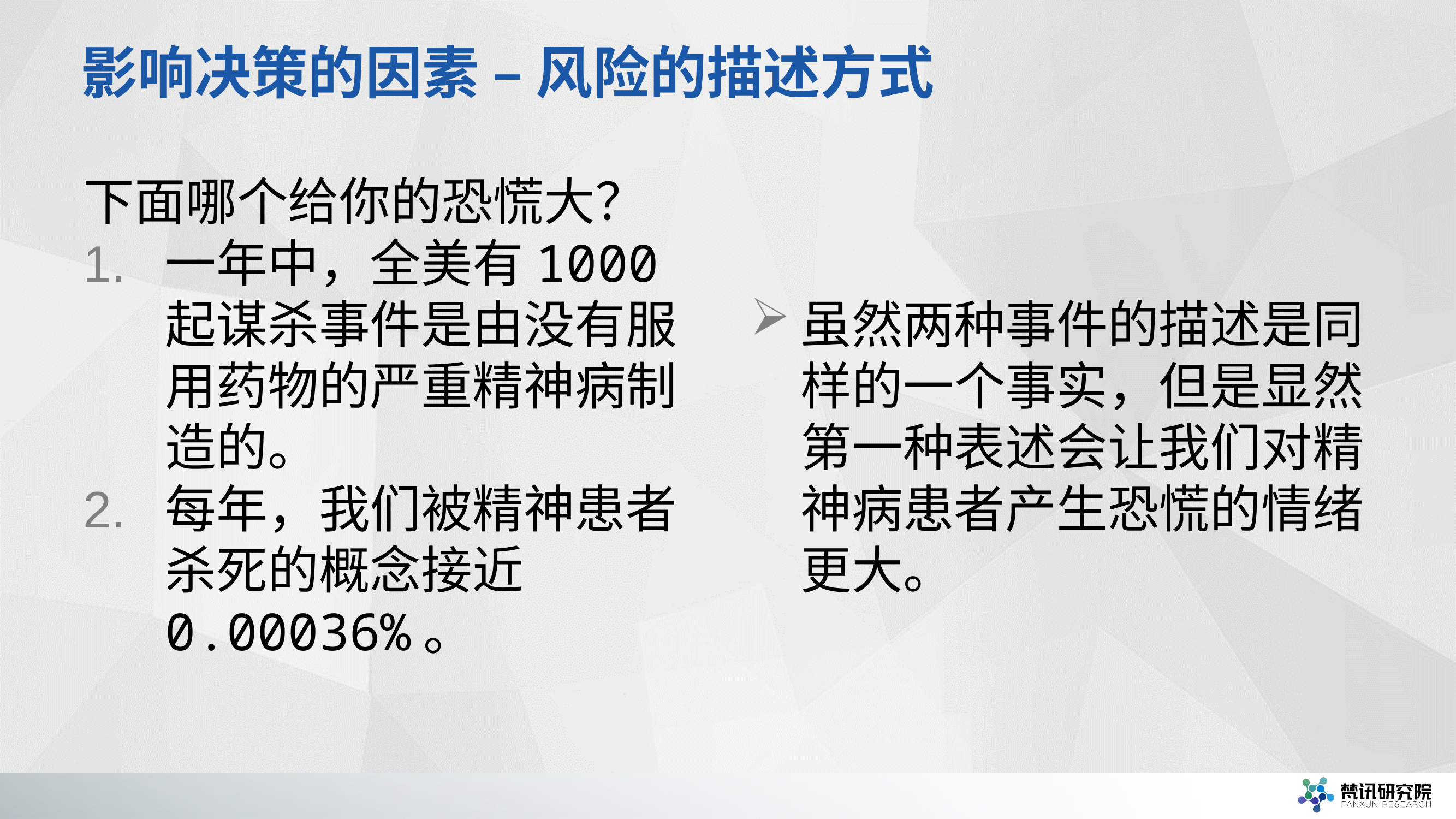

# 影响决策的因素 – 风险的描述方式

虽然两种事件的描述是同样的一个事实，但是显然第一种表述会让我们对精神病患者产生恐慌的情绪更大。
下面哪个给你的恐慌大？
一年中，全美有1000起谋杀事件是由没有服用药物的严重精神病制造的。
每年，我们被精神患者杀死的概念接近0.00036%。